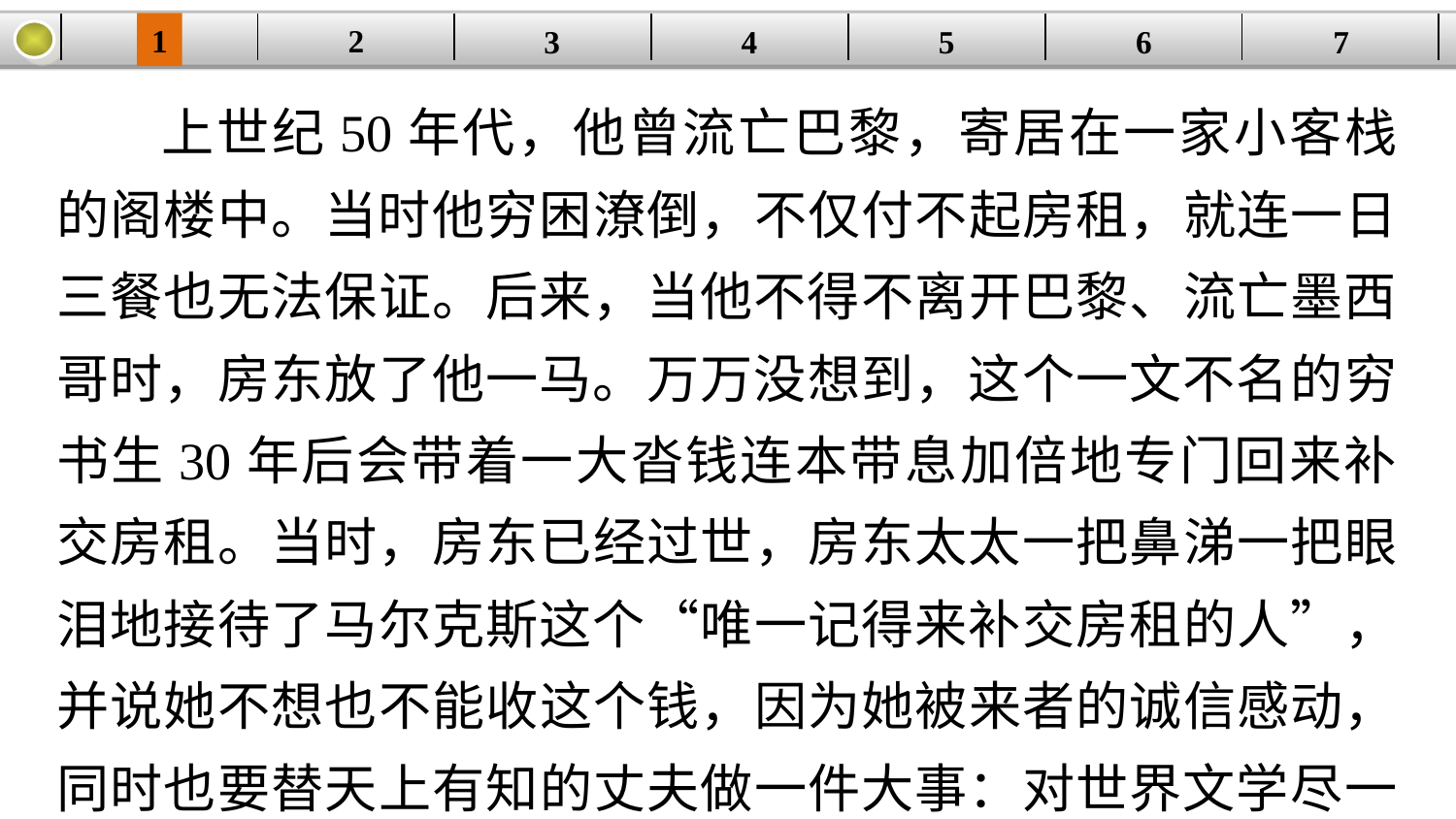

1
2
|  |  |  |  |  |  |  |
| --- | --- | --- | --- | --- | --- | --- |
3
4
5
6
7

上世纪50年代，他曾流亡巴黎，寄居在一家小客栈的阁楼中。当时他穷困潦倒，不仅付不起房租，就连一日三餐也无法保证。后来，当他不得不离开巴黎、流亡墨西哥时，房东放了他一马。万万没想到，这个一文不名的穷书生30年后会带着一大沓钱连本带息加倍地专门回来补交房租。当时，房东已经过世，房东太太一把鼻涕一把眼泪地接待了马尔克斯这个“唯一记得来补交房租的人”，并说她不想也不能收这个钱，因为她被来者的诚信感动，同时也要替天上有知的丈夫做一件大事：对世界文学尽一份力！